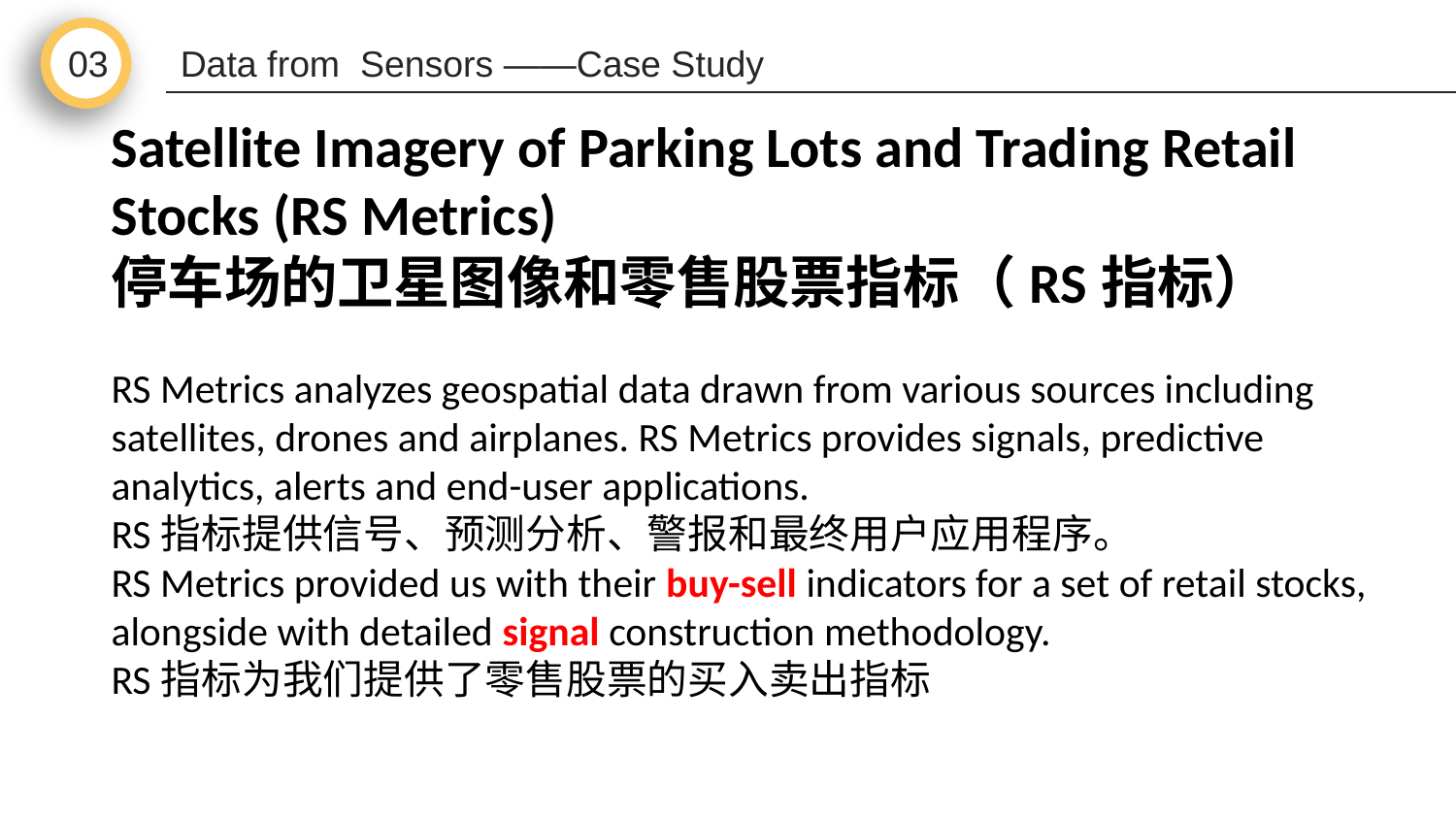

03
Data from  Sensors ——Case Study

Satellite Imagery of Parking Lots and Trading Retail Stocks (RS Metrics)
停车场的卫星图像和零售股票指标（RS指标）

RS Metrics analyzes geospatial data drawn from various sources including satellites, drones and airplanes. RS Metrics provides signals, predictive analytics, alerts and end-user applications.
RS指标提供信号、预测分析、警报和最终用户应用程序。
RS Metrics provided us with their buy-sell indicators for a set of retail stocks, alongside with detailed signal construction methodology.
RS指标为我们提供了零售股票的买入卖出指标